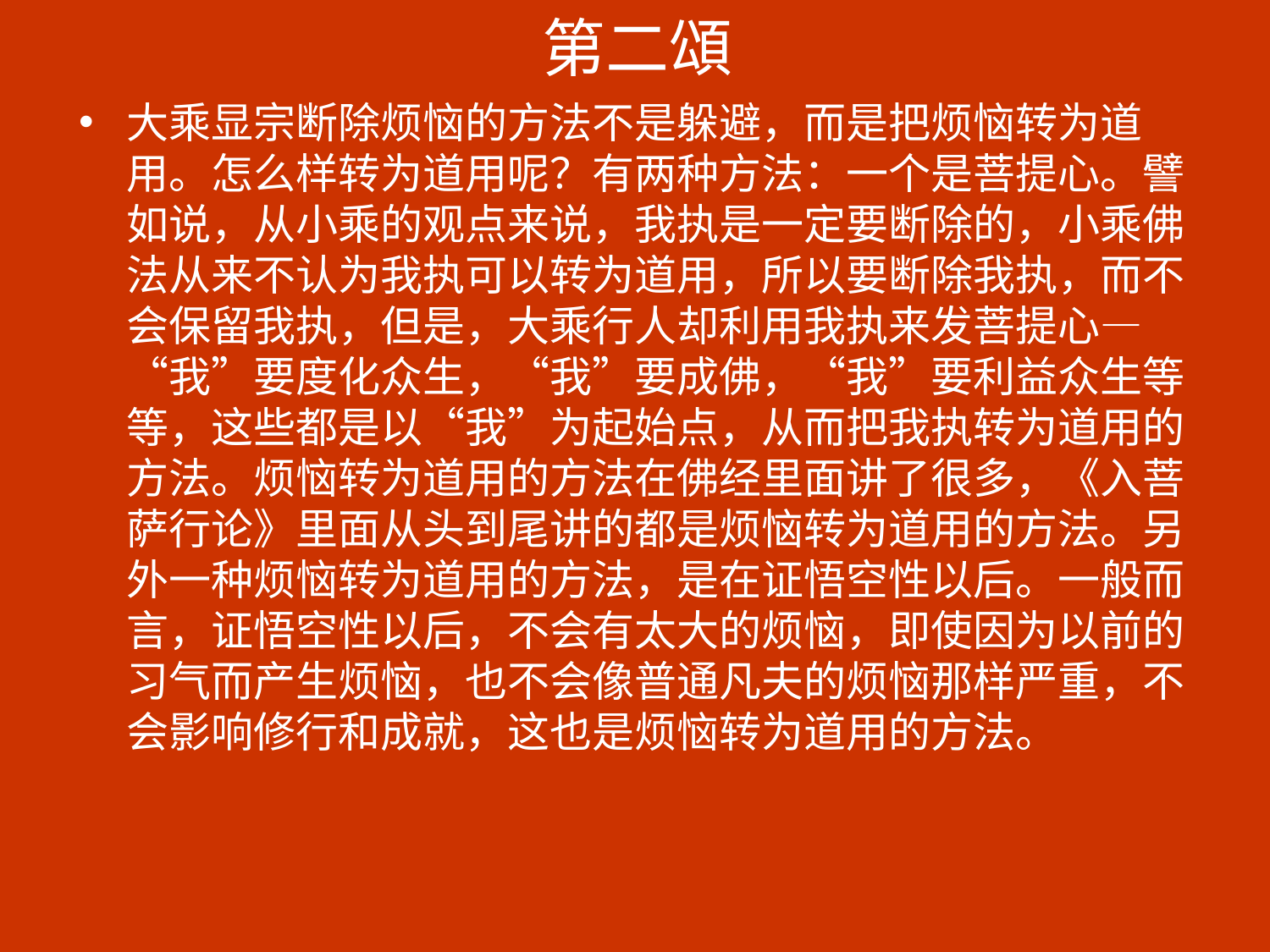

# 第二頌
大乘显宗断除烦恼的方法不是躲避，而是把烦恼转为道用。怎么样转为道用呢？有两种方法：一个是菩提心。譬如说，从小乘的观点来说，我执是一定要断除的，小乘佛法从来不认为我执可以转为道用，所以要断除我执，而不会保留我执，但是，大乘行人却利用我执来发菩提心—“我”要度化众生，“我”要成佛，“我”要利益众生等等，这些都是以“我”为起始点，从而把我执转为道用的方法。烦恼转为道用的方法在佛经里面讲了很多，《入菩萨行论》里面从头到尾讲的都是烦恼转为道用的方法。另外一种烦恼转为道用的方法，是在证悟空性以后。一般而言，证悟空性以后，不会有太大的烦恼，即使因为以前的习气而产生烦恼，也不会像普通凡夫的烦恼那样严重，不会影响修行和成就，这也是烦恼转为道用的方法。